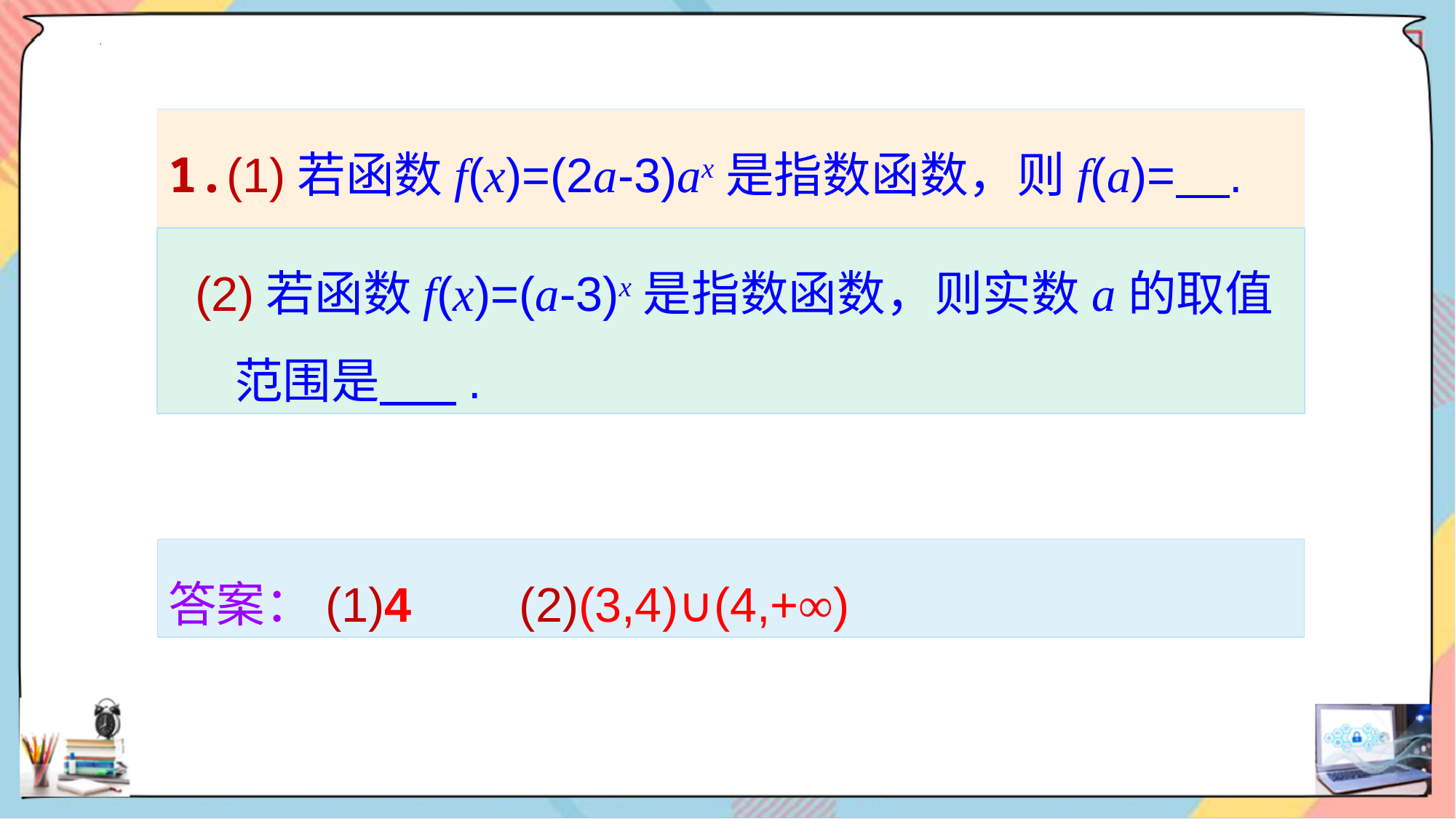

1.(1)若函数f(x)=(2a-3)ax是指数函数，则f(a)=    .
  (2)若函数f(x)=(a-3)x是指数函数，则实数a的取值
     范围是       .
答案：(1)4        (2)(3,4)∪(4,+∞)